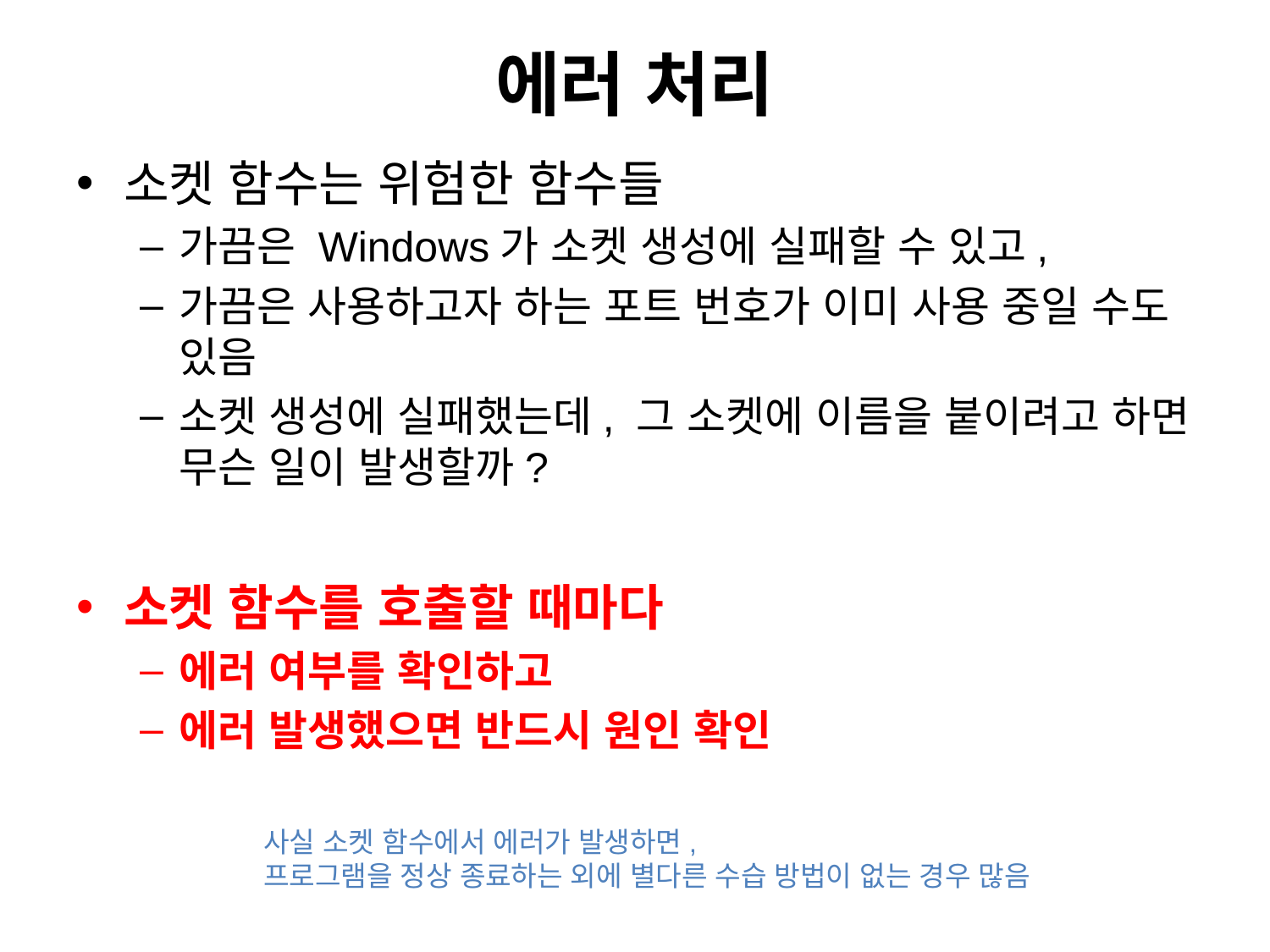

# 에러 처리
소켓 함수는 위험한 함수들
가끔은 Windows가 소켓 생성에 실패할 수 있고,
가끔은 사용하고자 하는 포트 번호가 이미 사용 중일 수도 있음
소켓 생성에 실패했는데, 그 소켓에 이름을 붙이려고 하면 무슨 일이 발생할까?

소켓 함수를 호출할 때마다
에러 여부를 확인하고
에러 발생했으면 반드시 원인 확인

사실 소켓 함수에서 에러가 발생하면,
프로그램을 정상 종료하는 외에 별다른 수습 방법이 없는 경우 많음